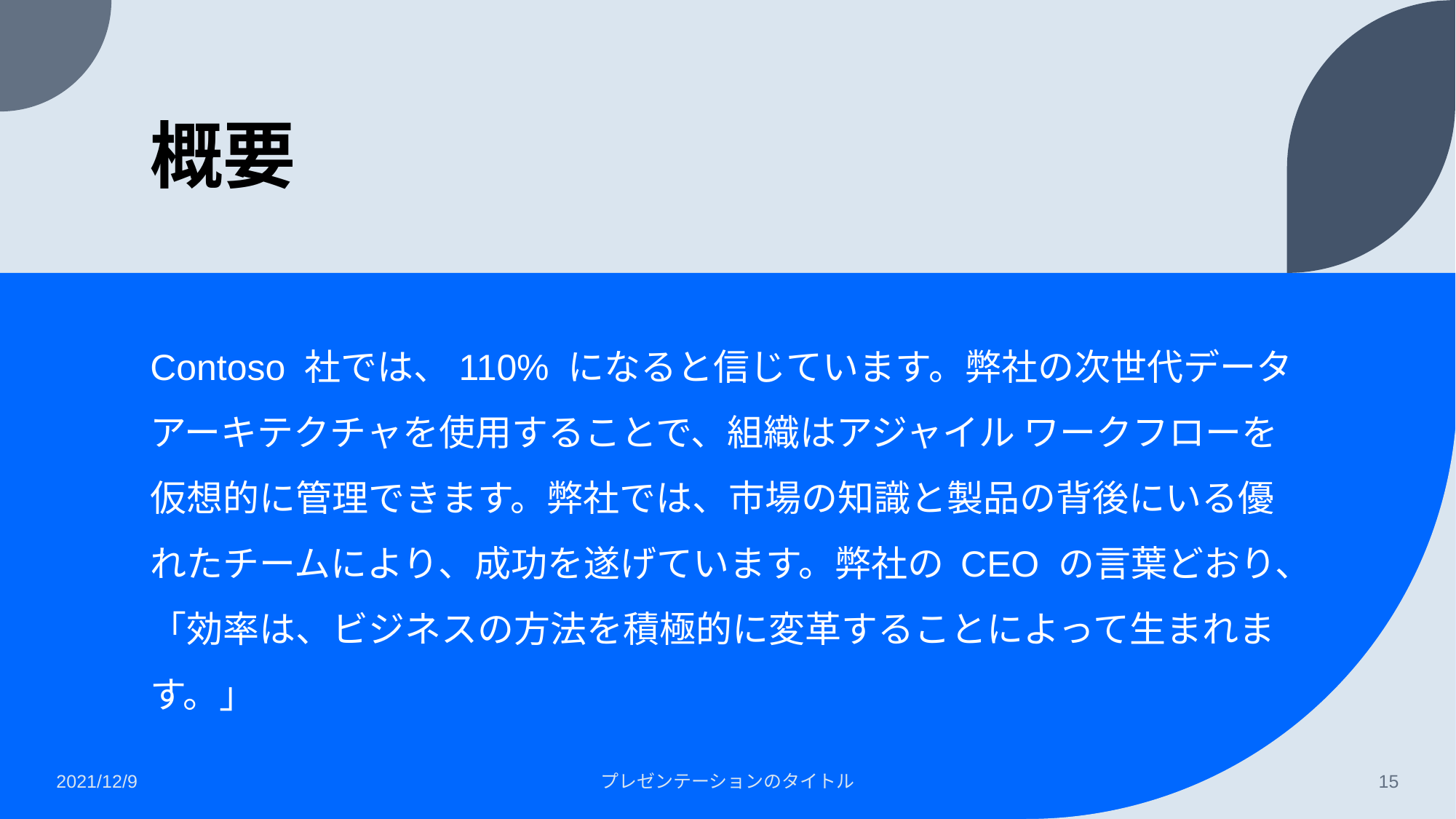

# 概要
Contoso 社では、110% になると信じています。弊社の次世代データ アーキテクチャを使用することで、組織はアジャイル ワークフローを仮想的に管理できます。弊社では、市場の知識と製品の背後にいる優れたチームにより、成功を遂げています。弊社の CEO の言葉どおり、「効率は、ビジネスの方法を積極的に変革することによって生まれます。」

2021/12/9
プレゼンテーションのタイトル
15